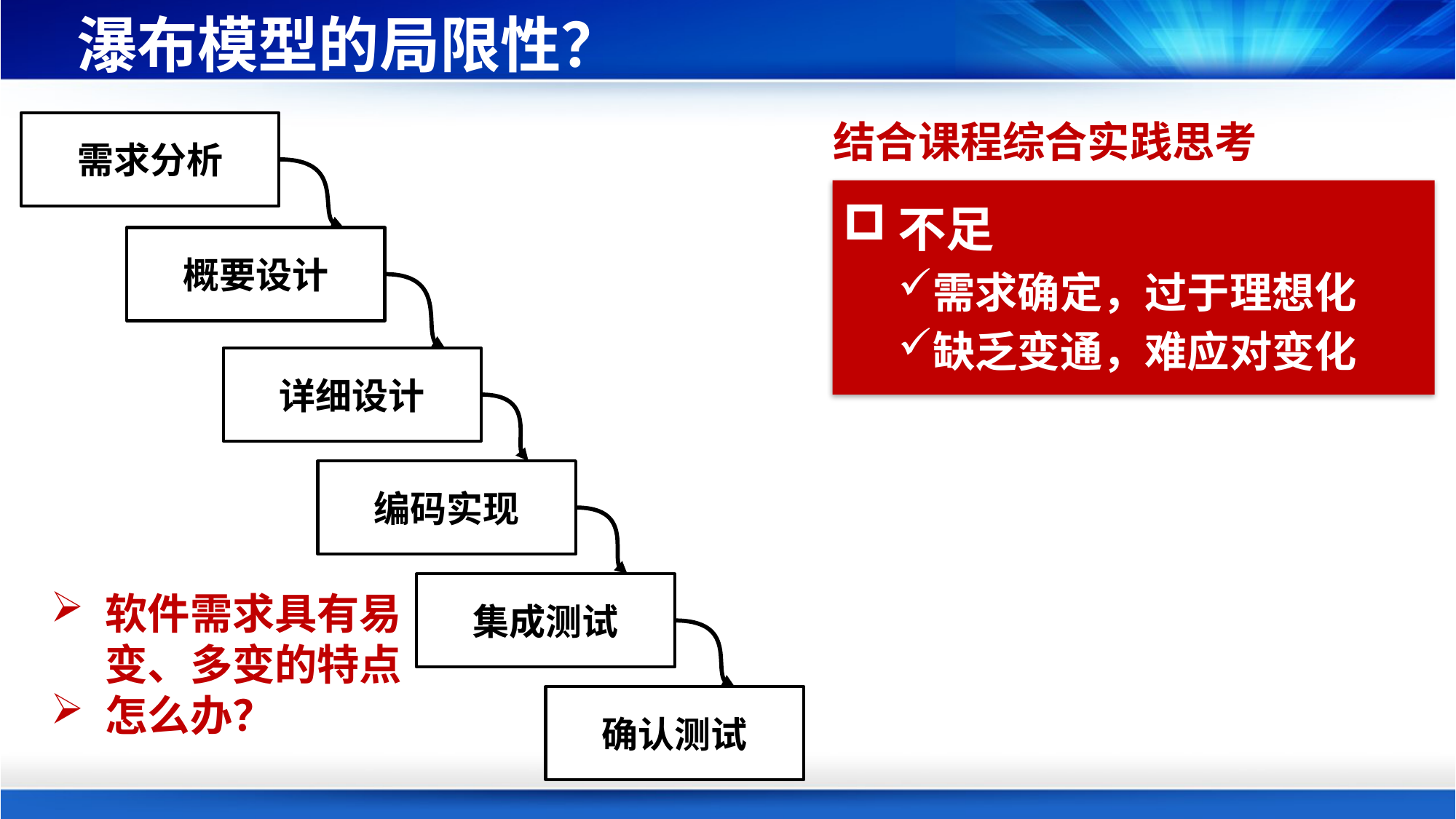

# 瀑布模型的局限性？
结合课程综合实践思考
需求分析
不足
需求确定，过于理想化
缺乏变通，难应对变化
概要设计
详细设计
编码实现
集成测试
软件需求具有易变、多变的特点
怎么办？
确认测试